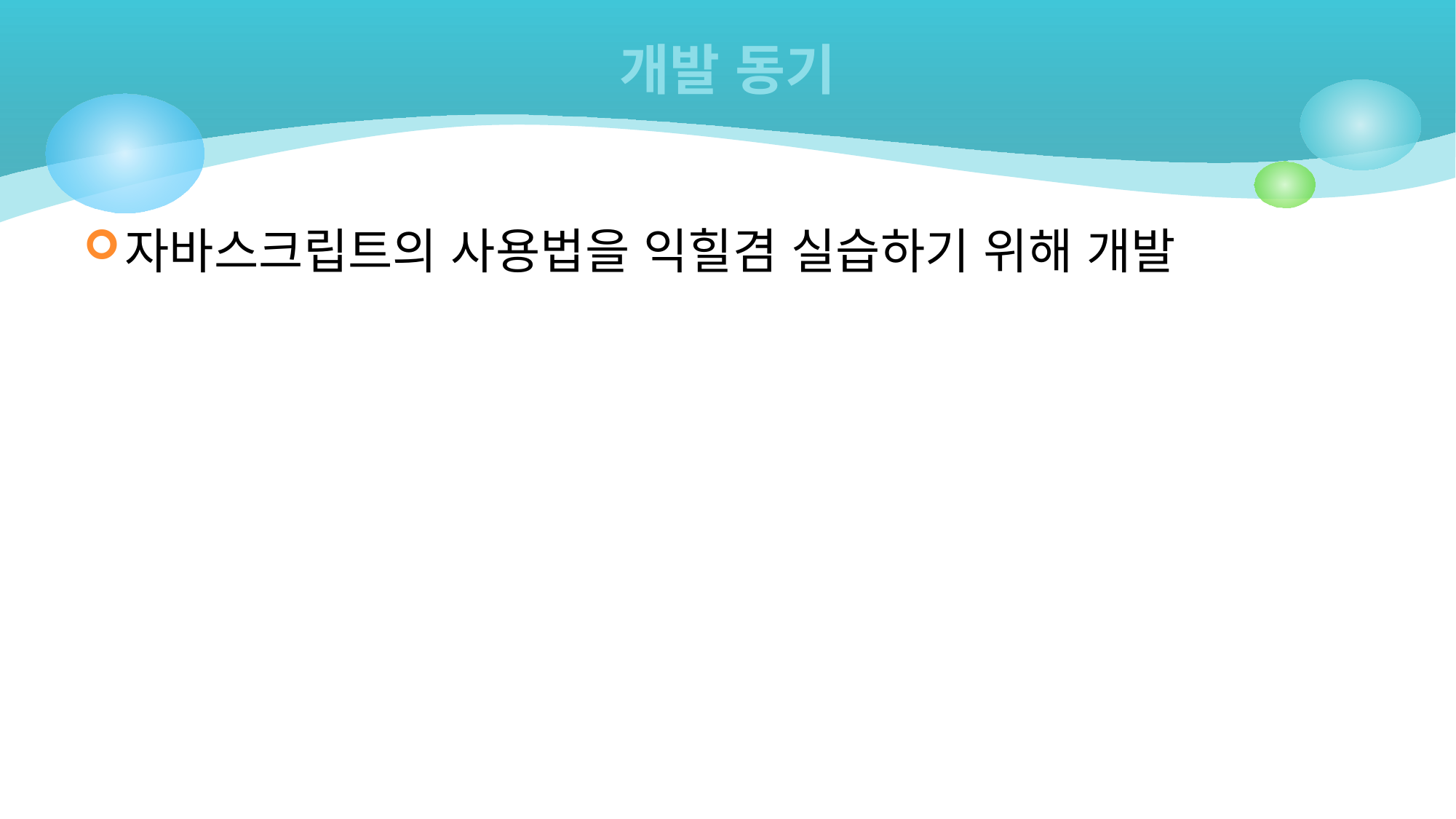

# 개발 동기
자바스크립트의 사용법을 익힐겸 실습하기 위해 개발